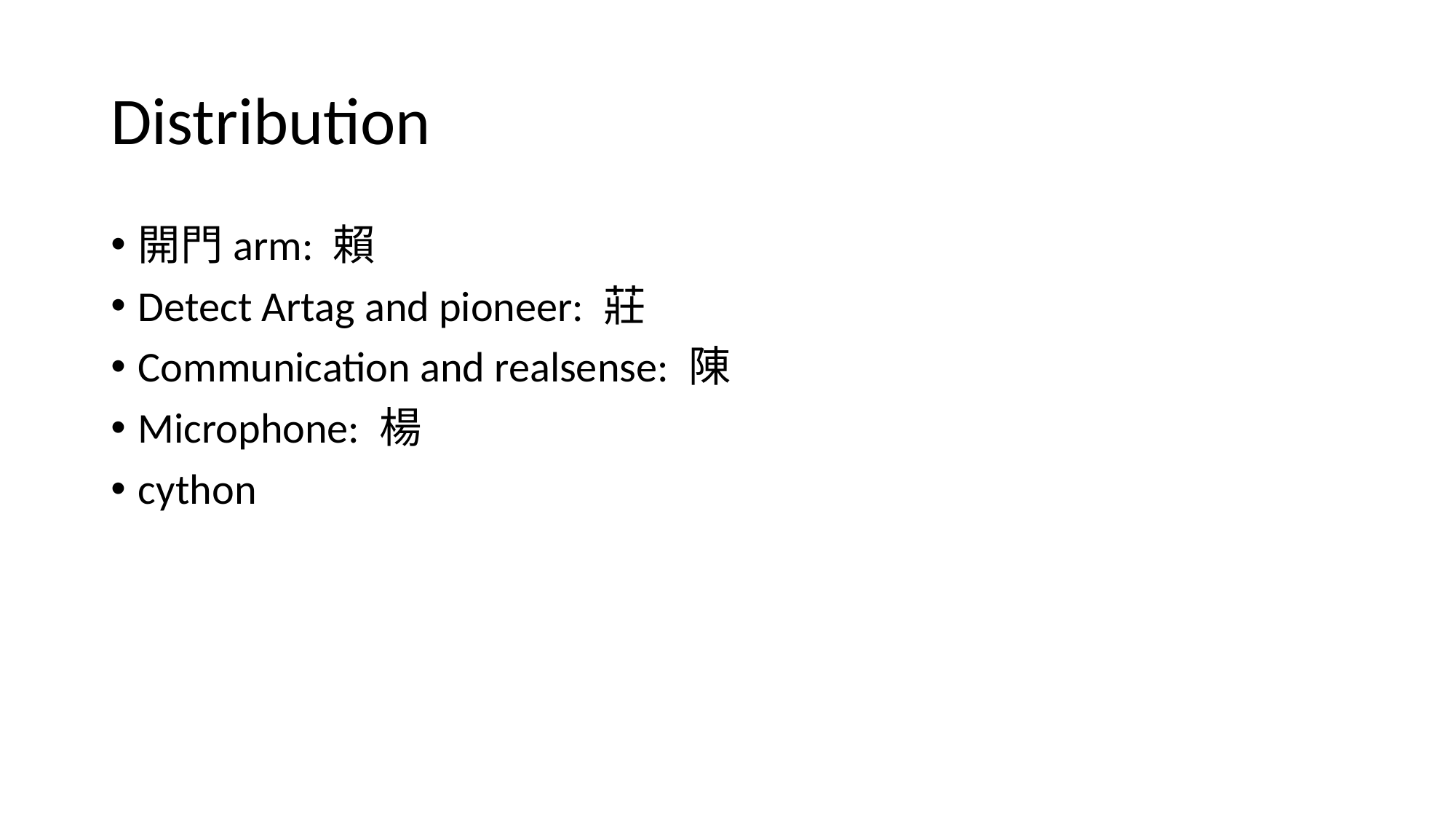

# Distribution
開門arm: 賴
Detect Artag and pioneer: 莊
Communication and realsense: 陳
Microphone: 楊
cython